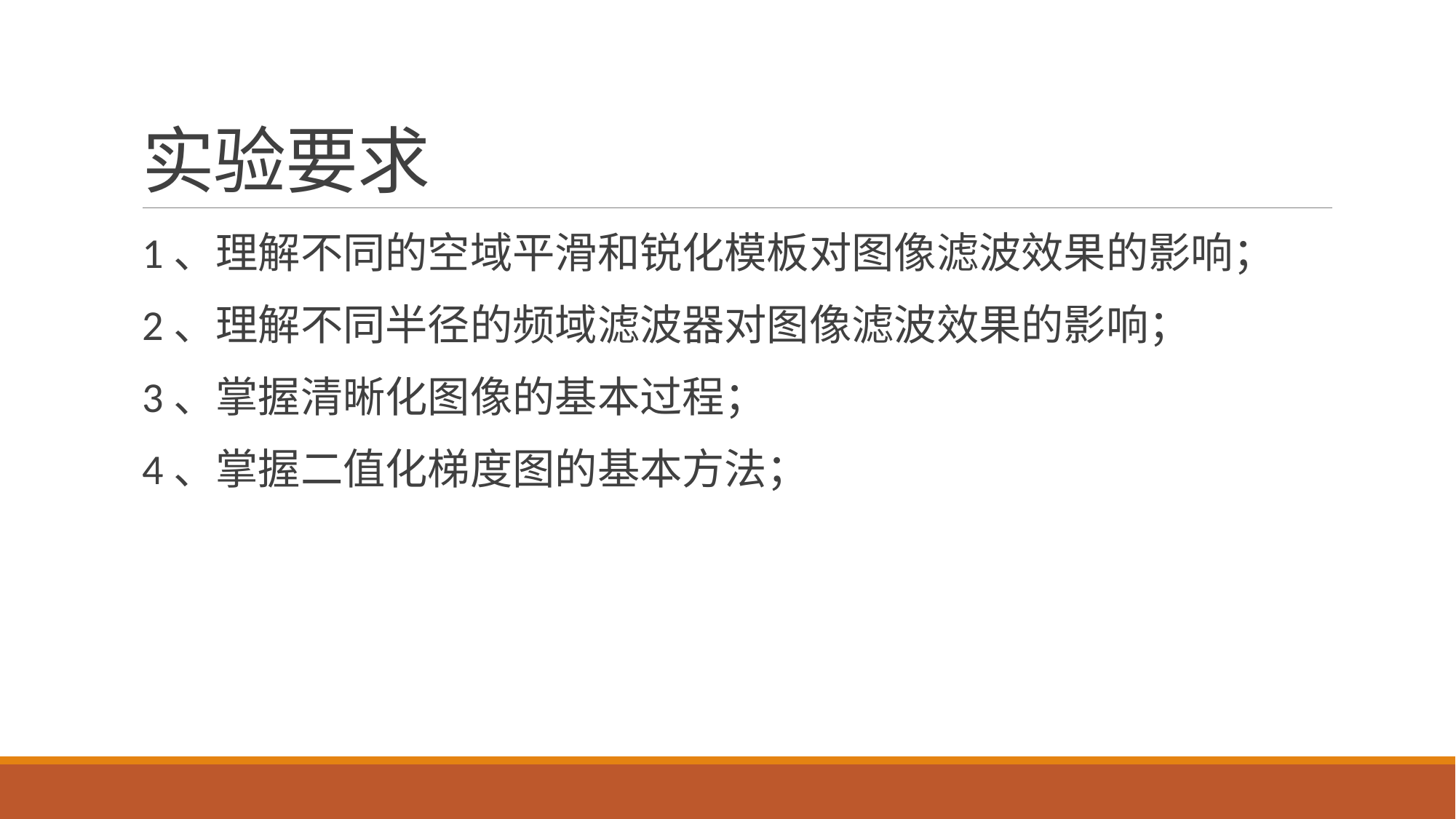

# 实验要求
1、理解不同的空域平滑和锐化模板对图像滤波效果的影响；
2、理解不同半径的频域滤波器对图像滤波效果的影响；
3、掌握清晰化图像的基本过程；
4、掌握二值化梯度图的基本方法；